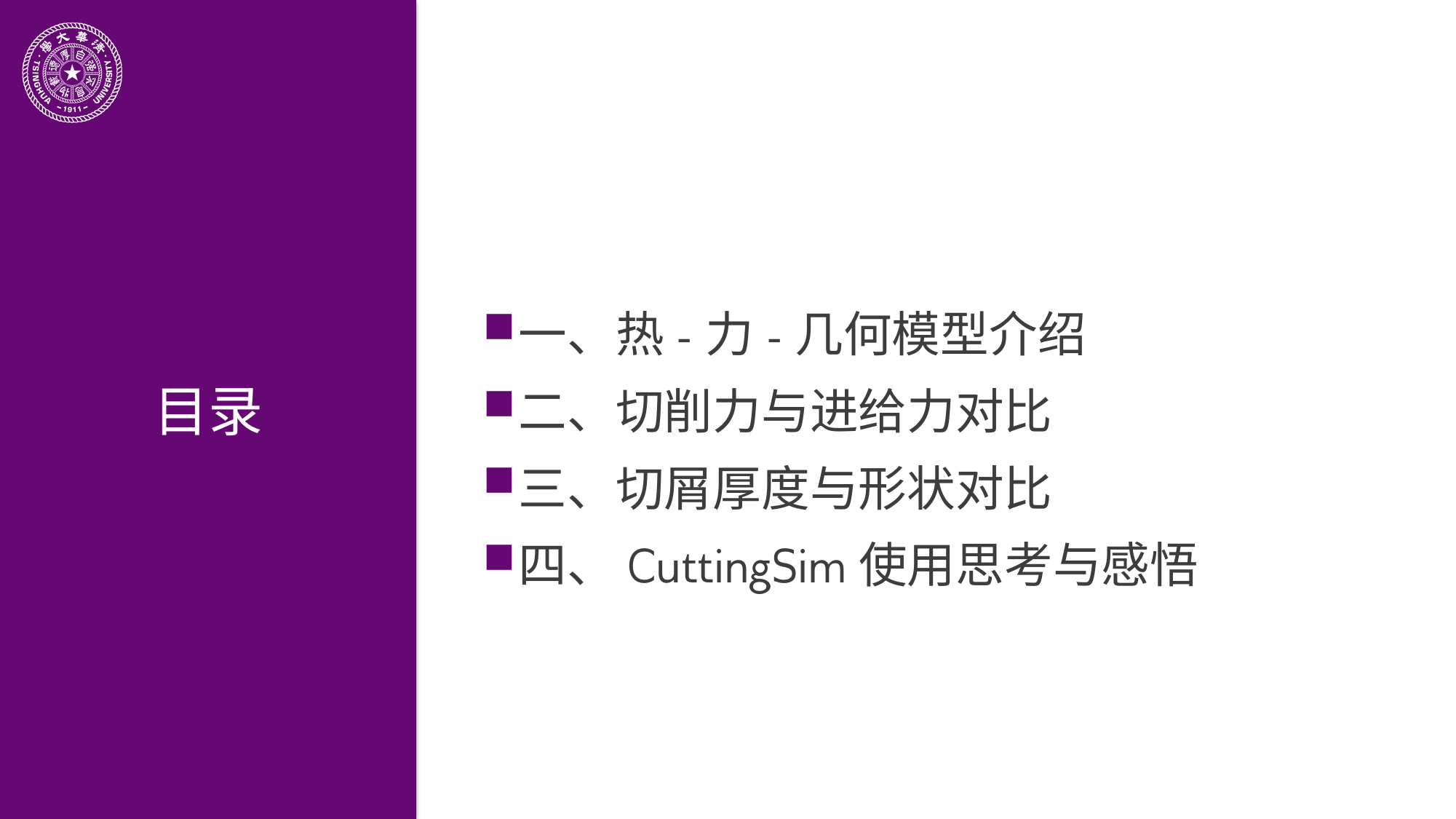

一、热-力-几何模型介绍
二、切削力与进给力对比
三、切屑厚度与形状对比
四、CuttingSim使用思考与感悟
# 目录